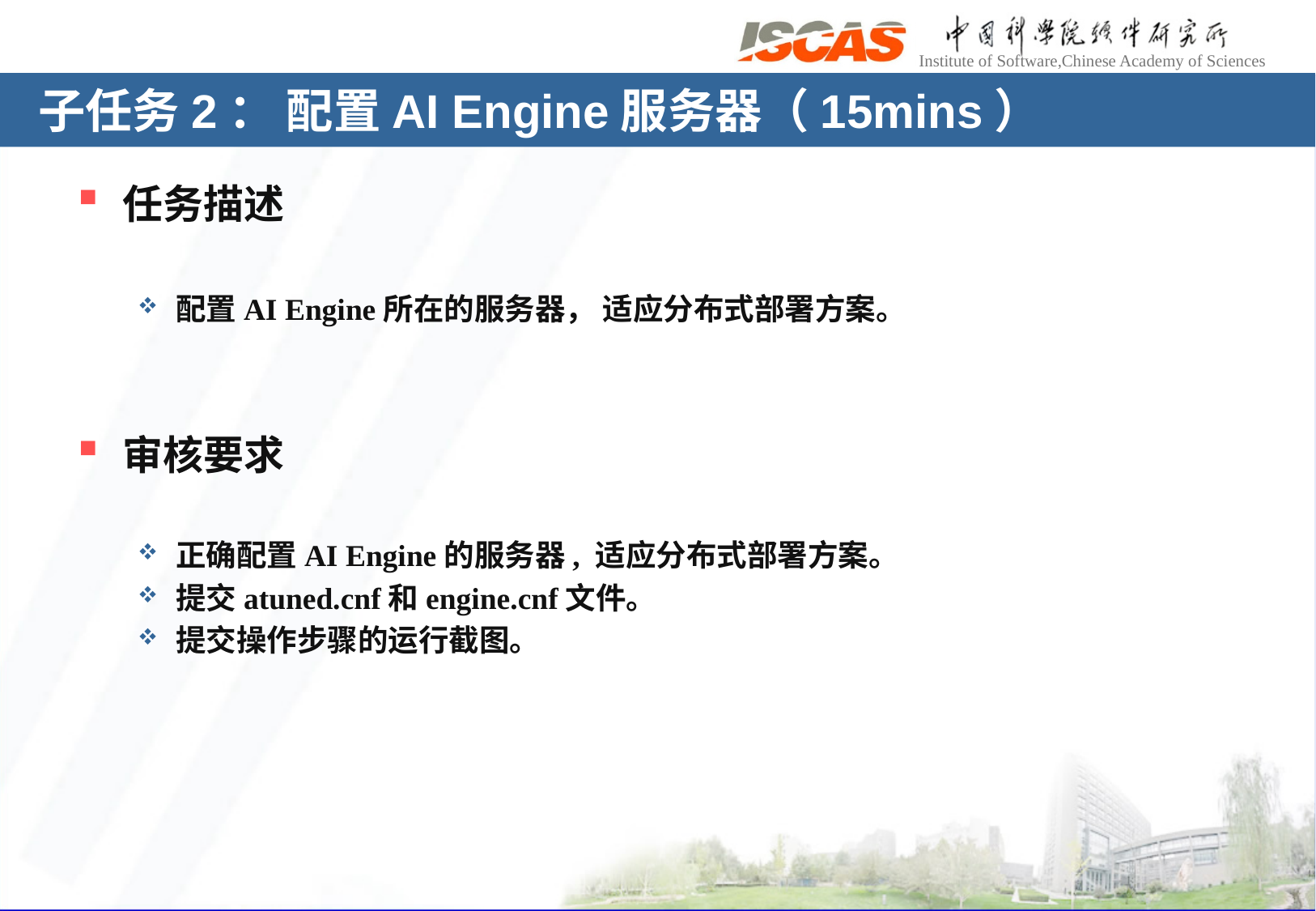

# 子任务2： 配置AI Engine服务器（15mins）
任务描述

配置AI Engine所在的服务器， 适应分布式部署方案。

审核要求

正确配置AI Engine的服务器, 适应分布式部署方案。
提交atuned.cnf和engine.cnf文件。
提交操作步骤的运行截图。